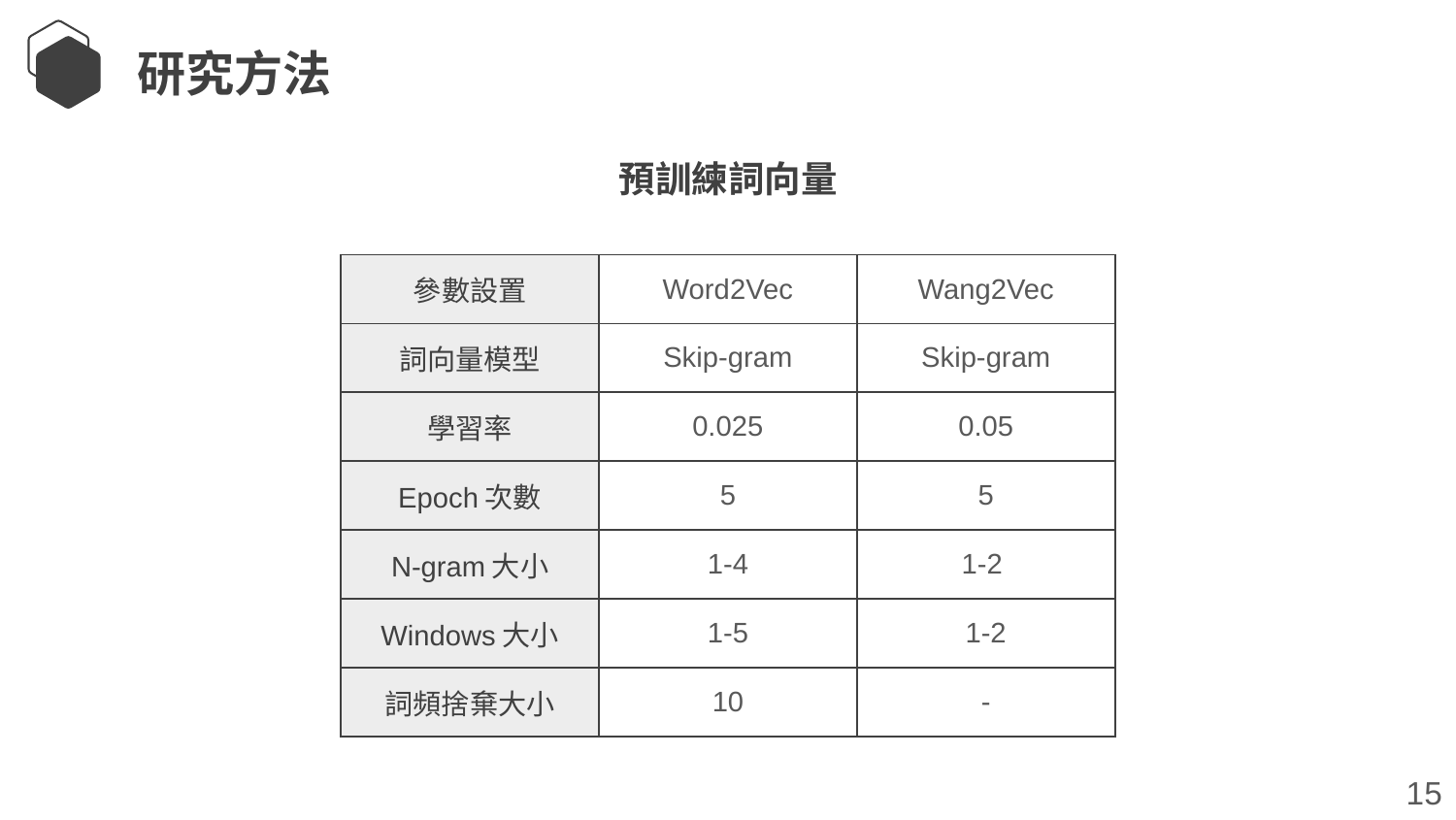

研究方法
預訓練詞向量
| 參數設置 | Word2Vec | Wang2Vec |
| --- | --- | --- |
| 詞向量模型 | Skip-gram | Skip-gram |
| 學習率 | 0.025 | 0.05 |
| Epoch次數 | 5 | 5 |
| N-gram大小 | 1-4 | 1-2 |
| Windows大小 | 1-5 | 1-2 |
| 詞頻捨棄大小 | 10 | - |
15